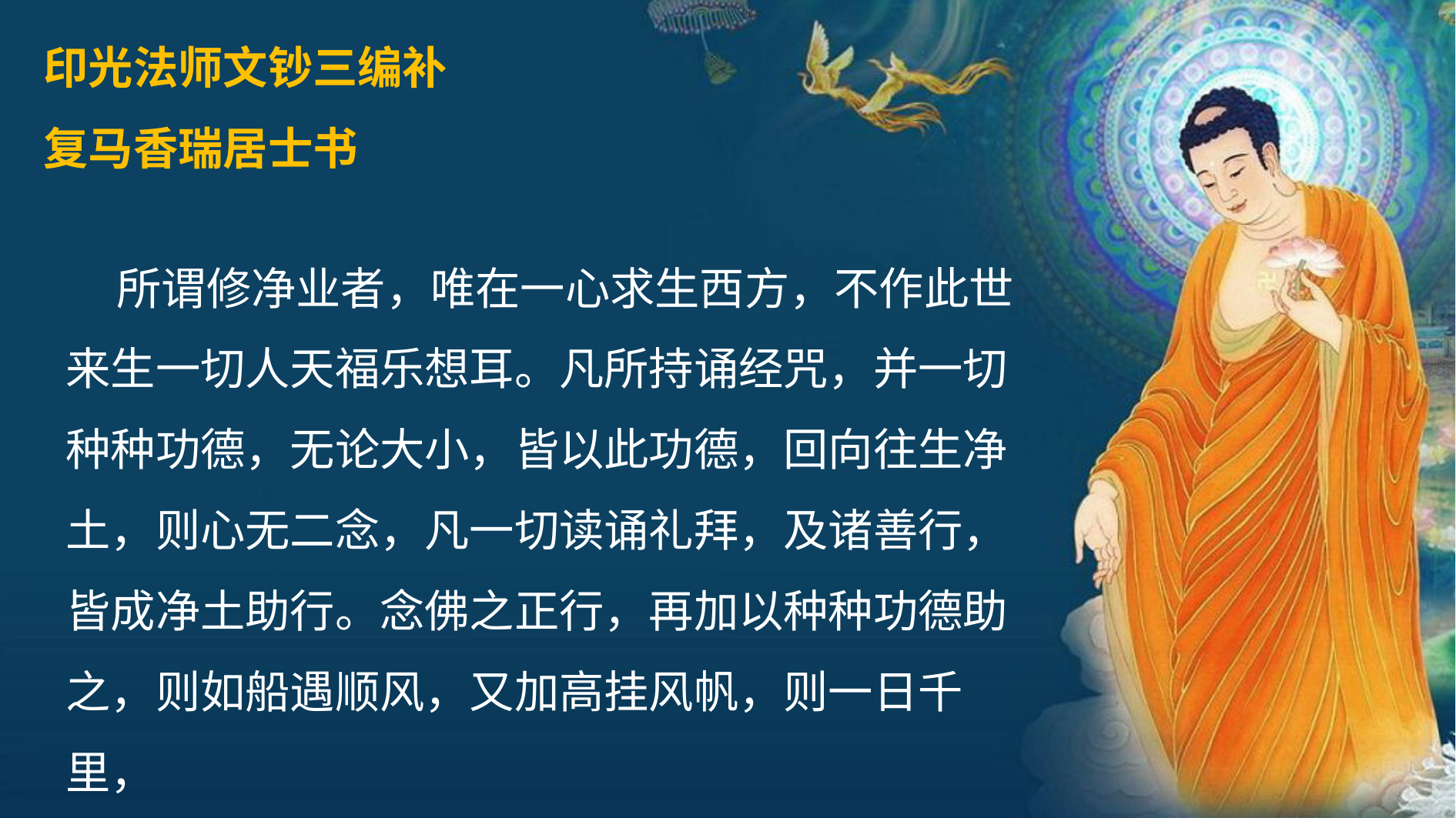

印光法师文钞三编补
复马香瑞居士书
    所谓修净业者，唯在一心求生西方，不作此世来生一切人天福乐想耳。凡所持诵经咒，并一切种种功德，无论大小，皆以此功德，回向往生净土，则心无二念，凡一切读诵礼拜，及诸善行，皆成净土助行。念佛之正行，再加以种种功德助之，则如船遇顺风，又加高挂风帆，则一日千里，